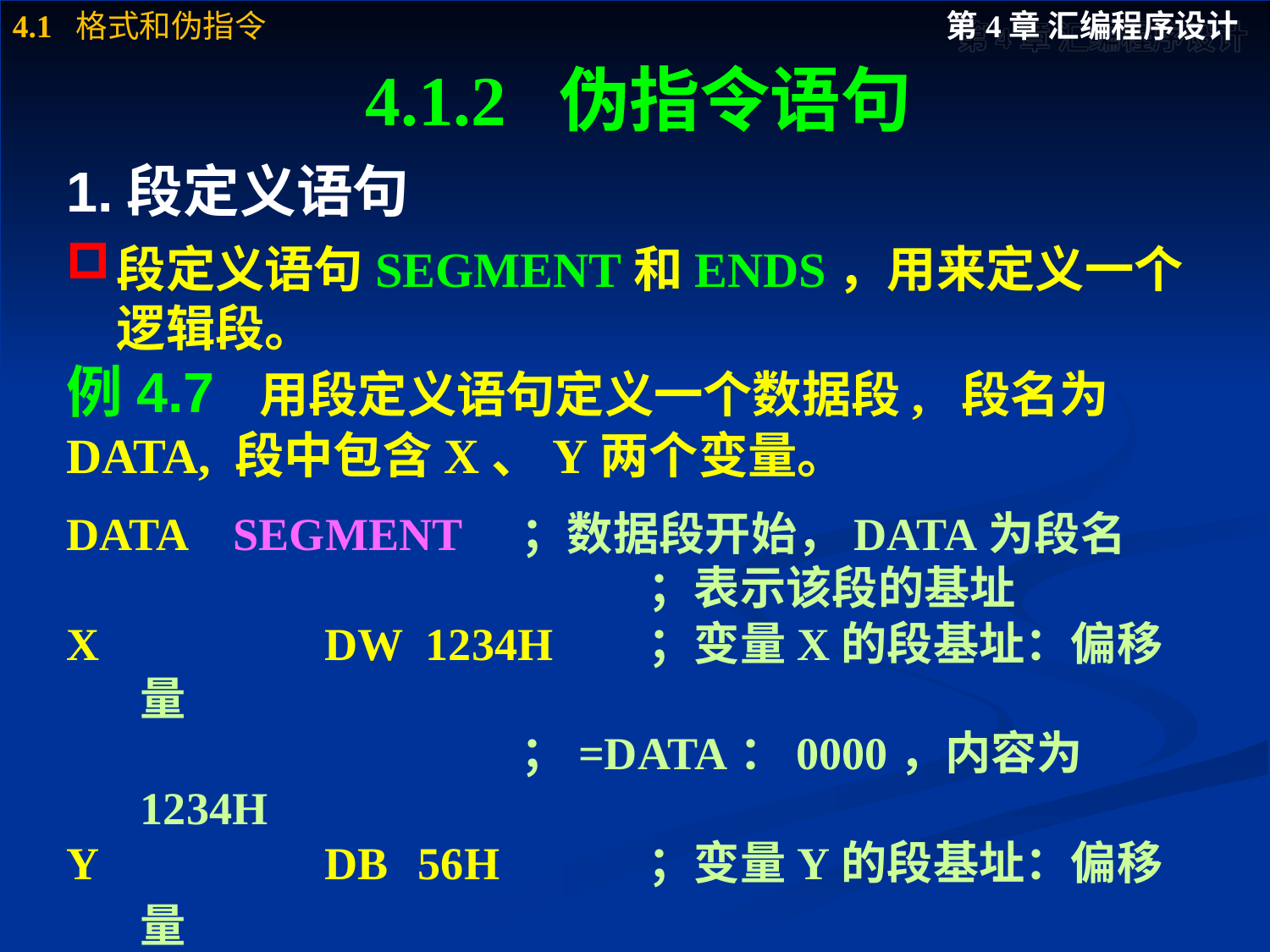

# 4.1.2  伪指令语句
1.段定义语句
段定义语句SEGMENT和ENDS，用来定义一个逻辑段。
例4.7  用段定义语句定义一个数据段,  段名为DATA, 段中包含X、Y两个变量。
DATA    SEGMENT	；数据段开始，DATA为段名
					；表示该段的基址
X     	     DW  1234H	；变量X的段基址：偏移量
				；=DATA：0000，内容为1234H
Y     	     DB   56H		；变量Y的段基址：偏移量
				；=DATA：0002，内容为56H
DATA    ENDS		；数据段结束